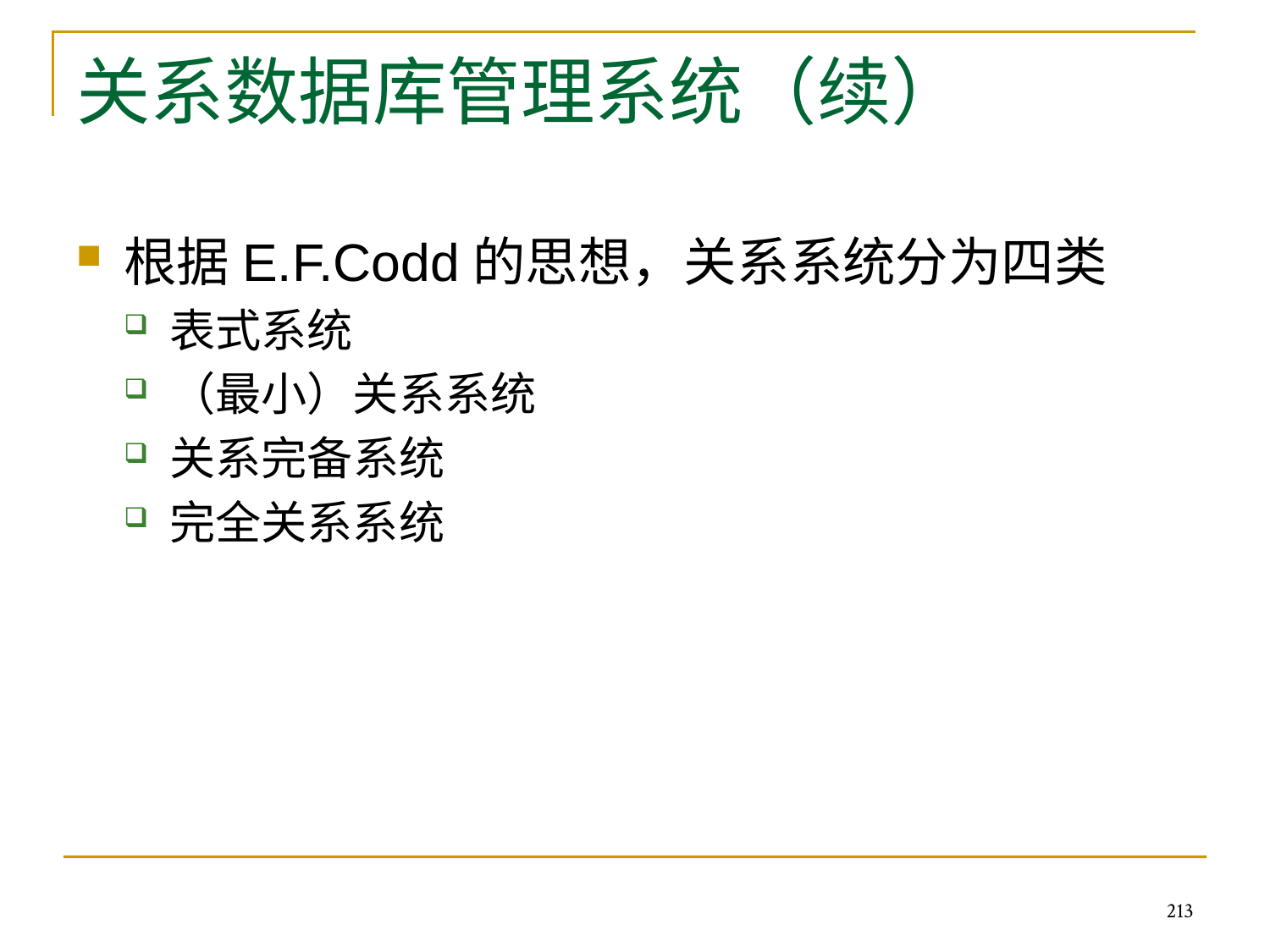

# 关系数据库管理系统（续）
根据E.F.Codd的思想，关系系统分为四类
表式系统
（最小）关系系统
关系完备系统
完全关系系统
213